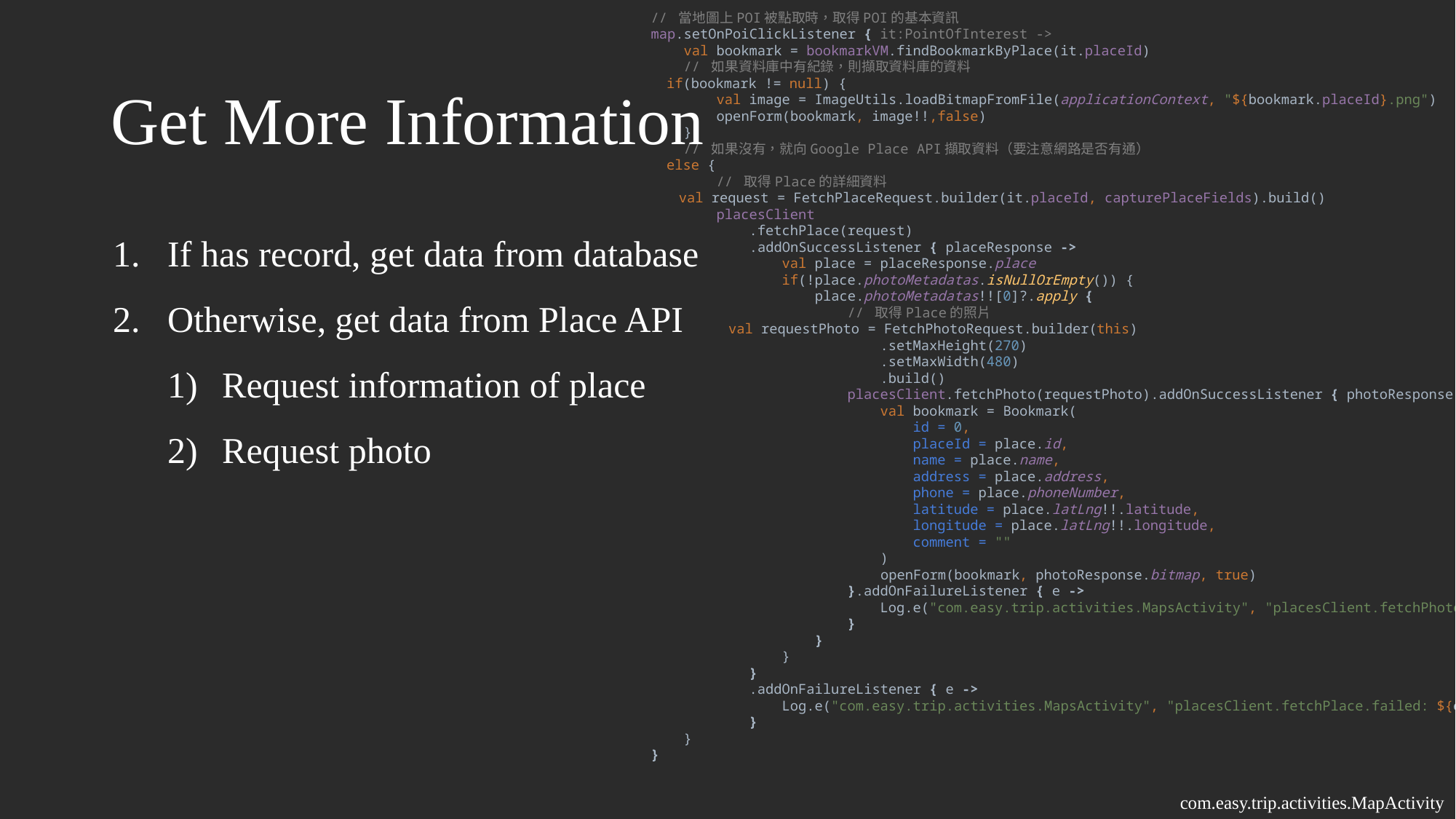

// 當地圖上POI被點取時，取得POI的基本資訊
map.setOnPoiClickListener { it:PointOfInterest ->
    val bookmark = bookmarkVM.findBookmarkByPlace(it.placeId)
    // 如果資料庫中有紀錄，則擷取資料庫的資料
    if(bookmark != null) {
        val image = ImageUtils.loadBitmapFromFile(applicationContext, "${bookmark.placeId}.png")
        openForm(bookmark, image!!,false)
    }
    // 如果沒有，就向Google Place API擷取資料（要注意網路是否有通）
    else {
        // 取得Place的詳細資料
        val request = FetchPlaceRequest.builder(it.placeId, capturePlaceFields).build()
        placesClient
            .fetchPlace(request)
            .addOnSuccessListener { placeResponse ->
                val place = placeResponse.place
                if(!place.photoMetadatas.isNullOrEmpty()) {
                    place.photoMetadatas!![0]?.apply {
                        // 取得Place的照片
                        val requestPhoto = FetchPhotoRequest.builder(this)
                            .setMaxHeight(270)
                            .setMaxWidth(480)
                            .build()
                        placesClient.fetchPhoto(requestPhoto).addOnSuccessListener { photoResponse ->
                            val bookmark = Bookmark(
                                id = 0,
                                placeId = place.id,
                                name = place.name,
                                address = place.address,
                                phone = place.phoneNumber,
                                latitude = place.latLng!!.latitude,
                                longitude = place.latLng!!.longitude,
                                comment = ""
                            )
                            openForm(bookmark, photoResponse.bitmap, true)
                        }.addOnFailureListener { e ->
                            Log.e("com.easy.trip.activities.MapsActivity", "placesClient.fetchPhoto.failed: ${e.message}")
                        }
                    }
                }
            }
            .addOnFailureListener { e ->
                Log.e("com.easy.trip.activities.MapsActivity", "placesClient.fetchPlace.failed: ${e.message}")
            }
    }
}
Get More Information
If has record, get data from database
Otherwise, get data from Place API
Request information of place
Request photo
com.easy.trip.activities.MapActivity